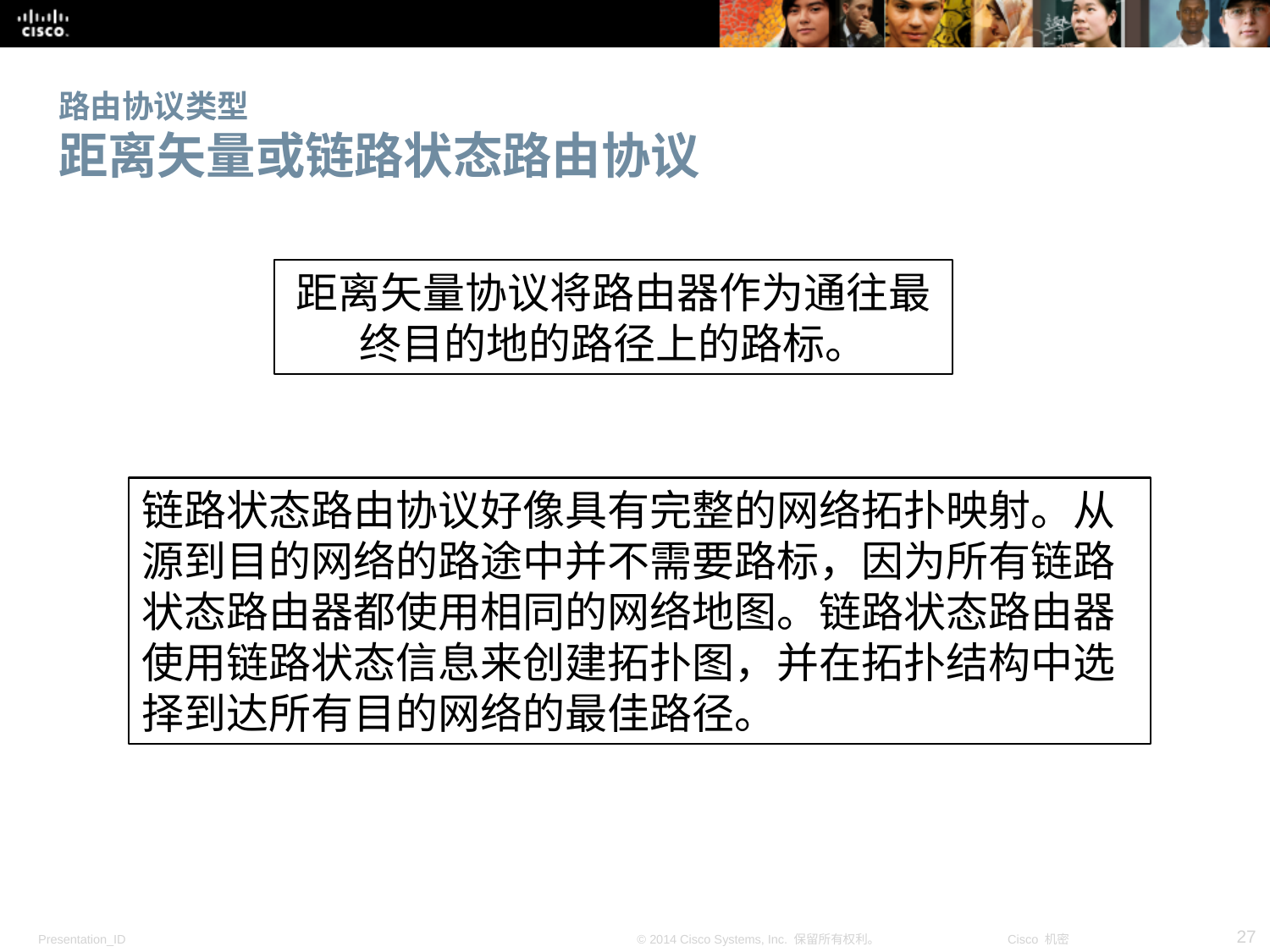

# 路由协议类型 距离矢量或链路状态路由协议
距离矢量协议将路由器作为通往最终目的地的路径上的路标。
链路状态路由协议好像具有完整的网络拓扑映射。从源到目的网络的路途中并不需要路标，因为所有链路状态路由器都使用相同的网络地图。链路状态路由器使用链路状态信息来创建拓扑图，并在拓扑结构中选择到达所有目的网络的最佳路径。